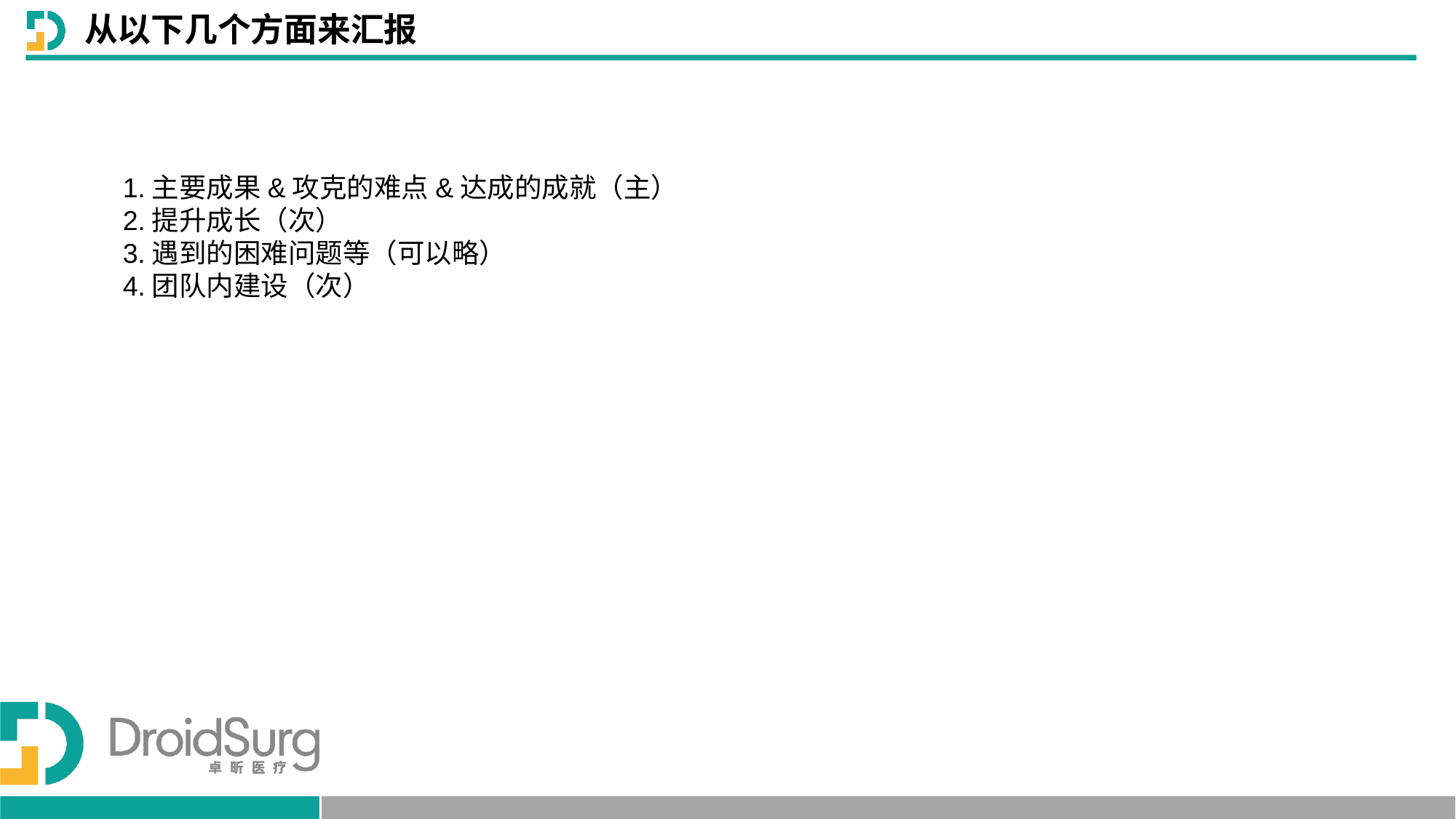

# 从以下几个方面来汇报
1.主要成果&攻克的难点&达成的成就（主）
2.提升成长（次）
3.遇到的困难问题等（可以略）
4.团队内建设（次）